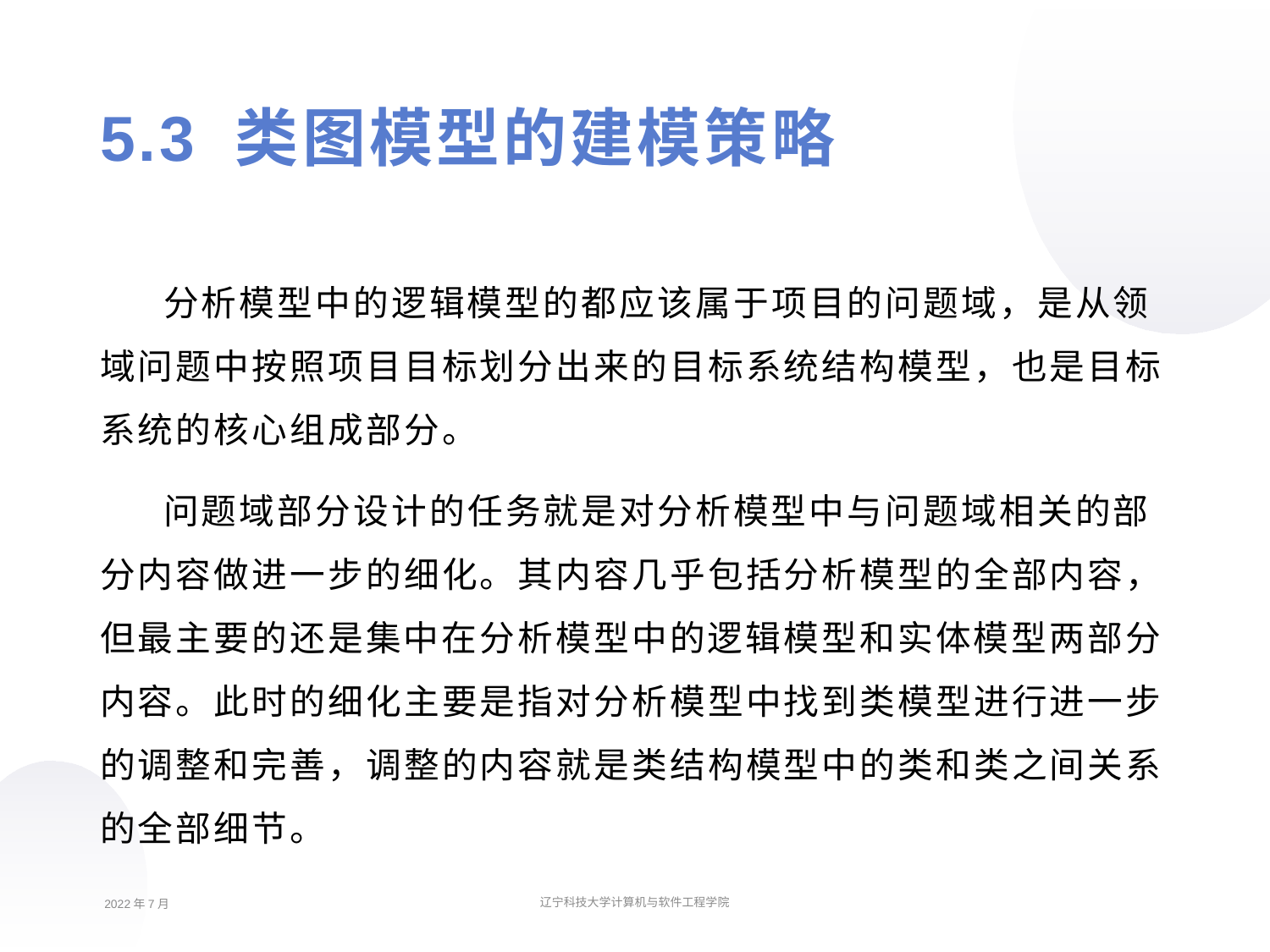

5.3 类图模型的建模策略
分析模型中的逻辑模型的都应该属于项目的问题域，是从领域问题中按照项目目标划分出来的目标系统结构模型，也是目标系统的核心组成部分。
问题域部分设计的任务就是对分析模型中与问题域相关的部分内容做进一步的细化。其内容几乎包括分析模型的全部内容，但最主要的还是集中在分析模型中的逻辑模型和实体模型两部分内容。此时的细化主要是指对分析模型中找到类模型进行进一步的调整和完善，调整的内容就是类结构模型中的类和类之间关系的全部细节。

2022年7月
辽宁科技大学计算机与软件工程学院
77